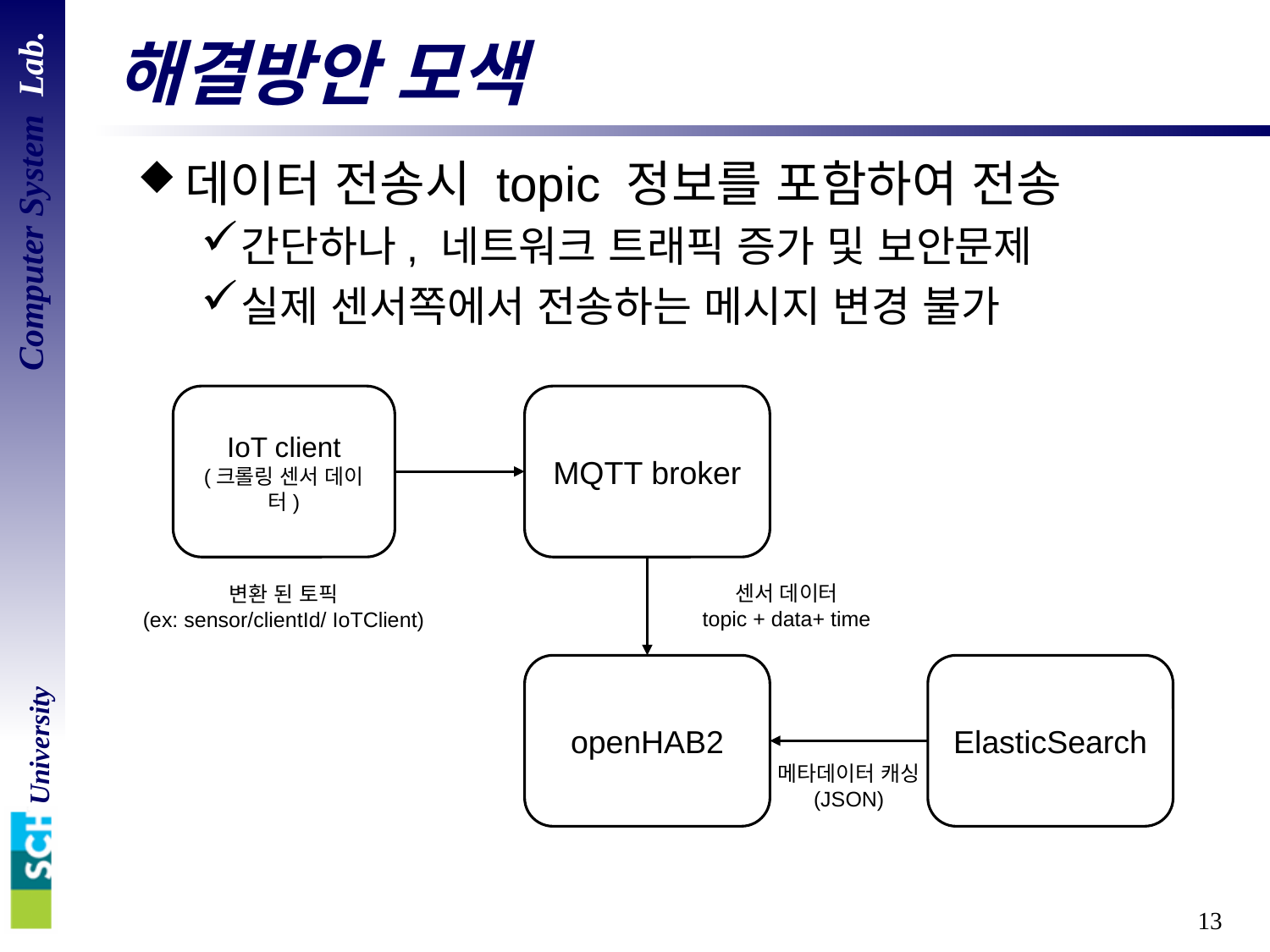

# 해결방안 모색
데이터 전송시 topic 정보를 포함하여 전송
간단하나, 네트워크 트래픽 증가 및 보안문제
실제 센서쪽에서 전송하는 메시지 변경 불가

IoT client
(크롤링 센서 데이터)
MQTT broker
센서 데이터
topic + data+ time
변환 된 토픽
(ex: sensor/clientId/ IoTClient)
openHAB2
ElasticSearch
메타데이터 캐싱
(JSON)